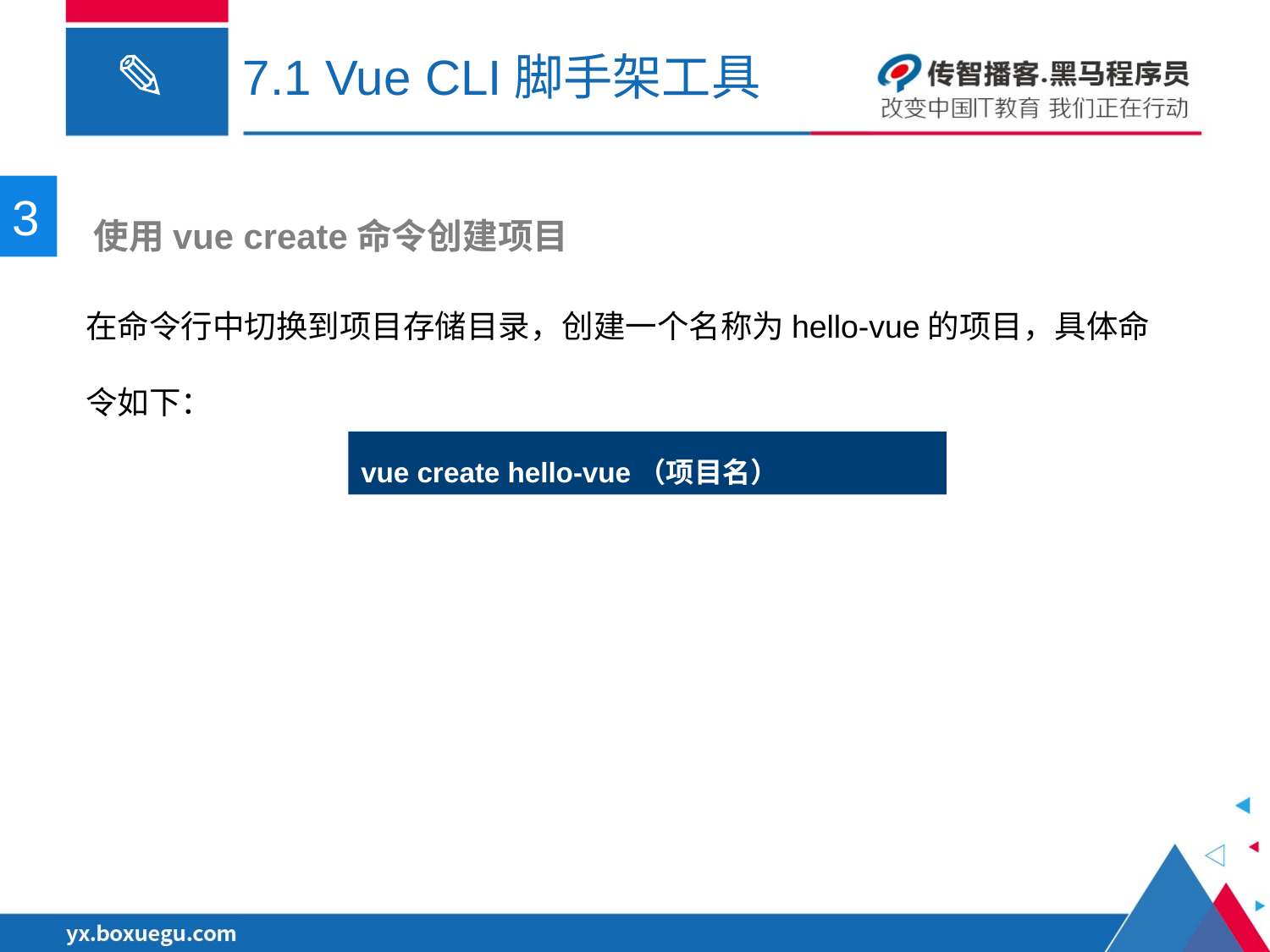

# 7.1 Vue CLI脚手架工具

3
  使用vue create命令创建项目
在命令行中切换到项目存储目录，创建一个名称为hello-vue的项目，具体命令如下：
vue create hello-vue（项目名）